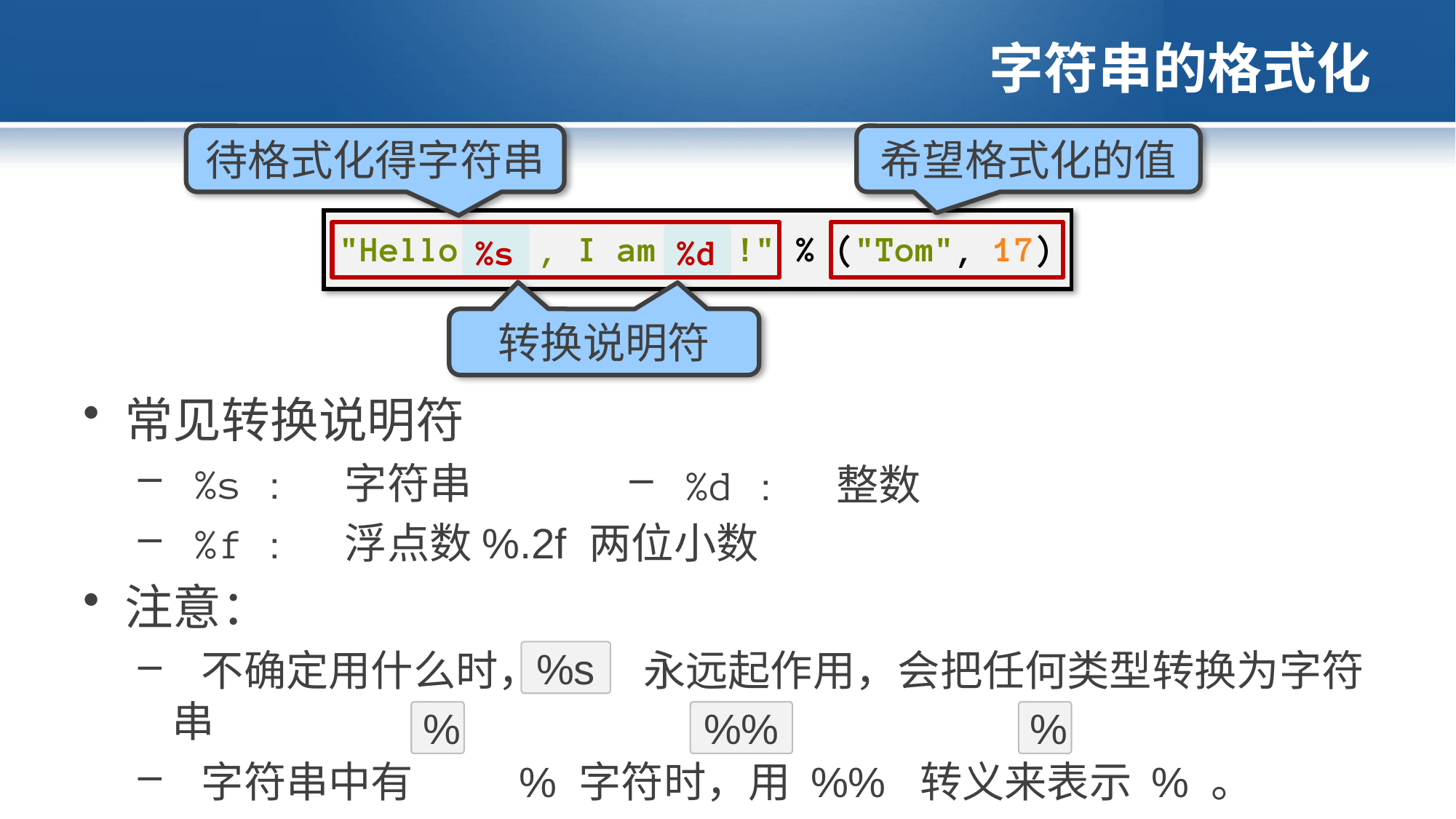

# 字符串的格式化
待格式化得字符串
希望格式化的值
| "Hello %s , I am %d !" % ("Tom", 17) |
| --- |

%s
%d

转换说明符
常见转换说明符
  %s :  字符串
  %f :  浮点数%.2f 两位小数
注意：
  不确定用什么时，%s  永远起作用，会把任何类型转换为字符串
  字符串中有	 % 字符时，用 %%  转义来表示 % 。

  %d :  整数
%s
%
%%
%